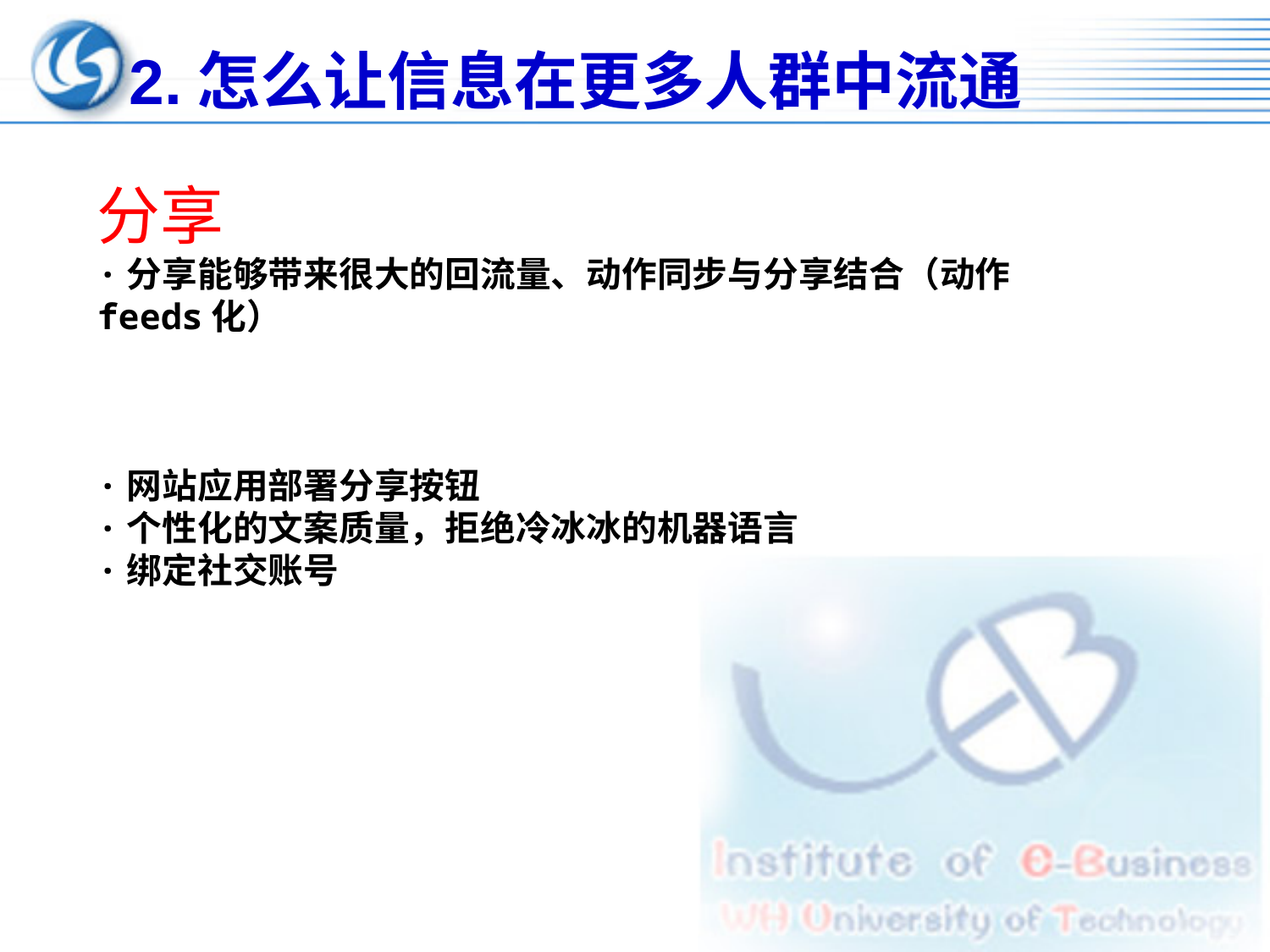

# 2.怎么让信息在更多人群中流通
分享
·分享能够带来很大的回流量、动作同步与分享结合（动作feeds化）

·网站应用部署分享按钮
·个性化的文案质量，拒绝冷冰冰的机器语言
·绑定社交账号